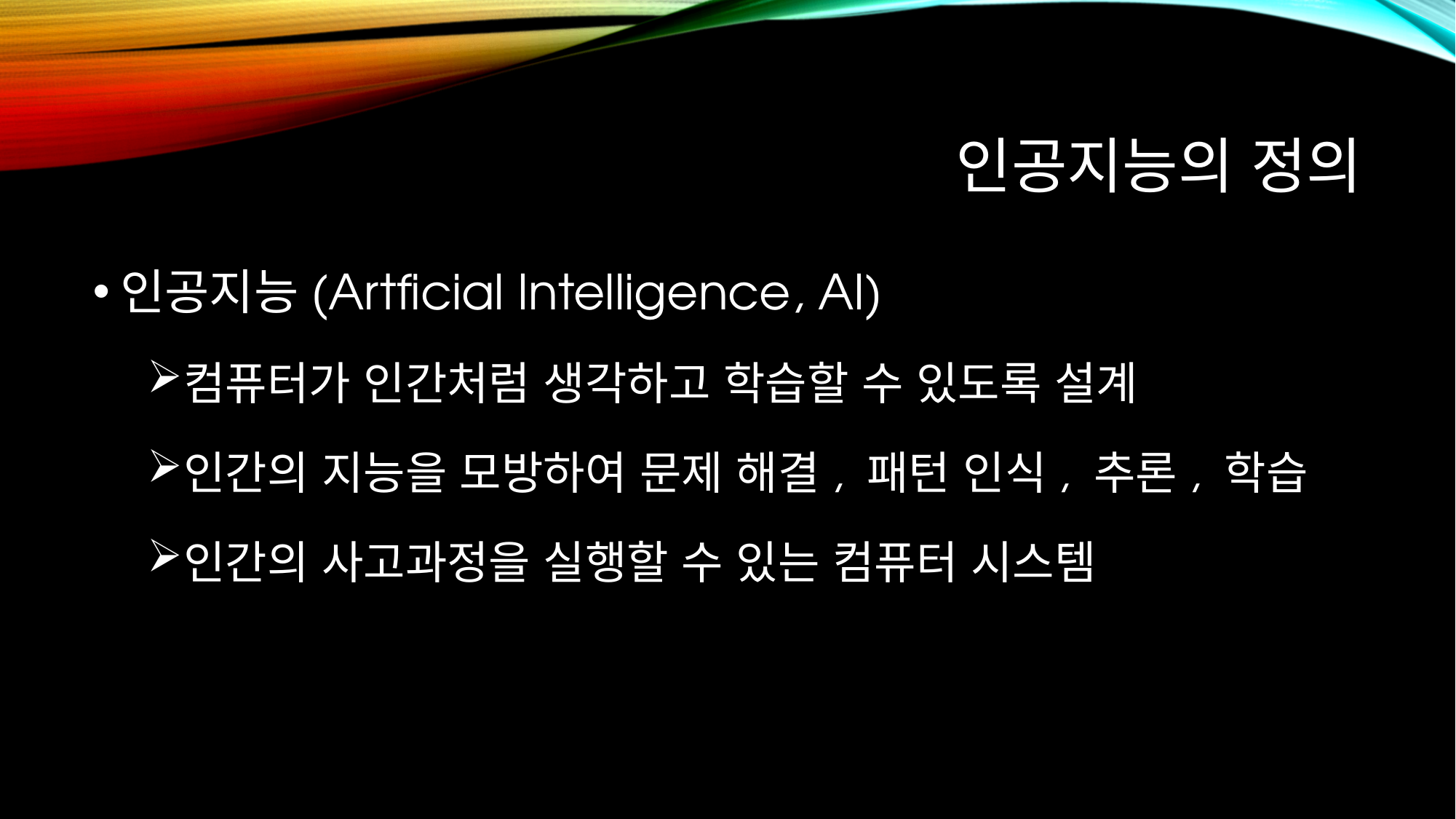

# 인공지능의 정의
인공지능(Artficial Intelligence, AI)
컴퓨터가 인간처럼 생각하고 학습할 수 있도록 설계
인간의 지능을 모방하여 문제 해결, 패턴 인식, 추론, 학습
인간의 사고과정을 실행할 수 있는 컴퓨터 시스템